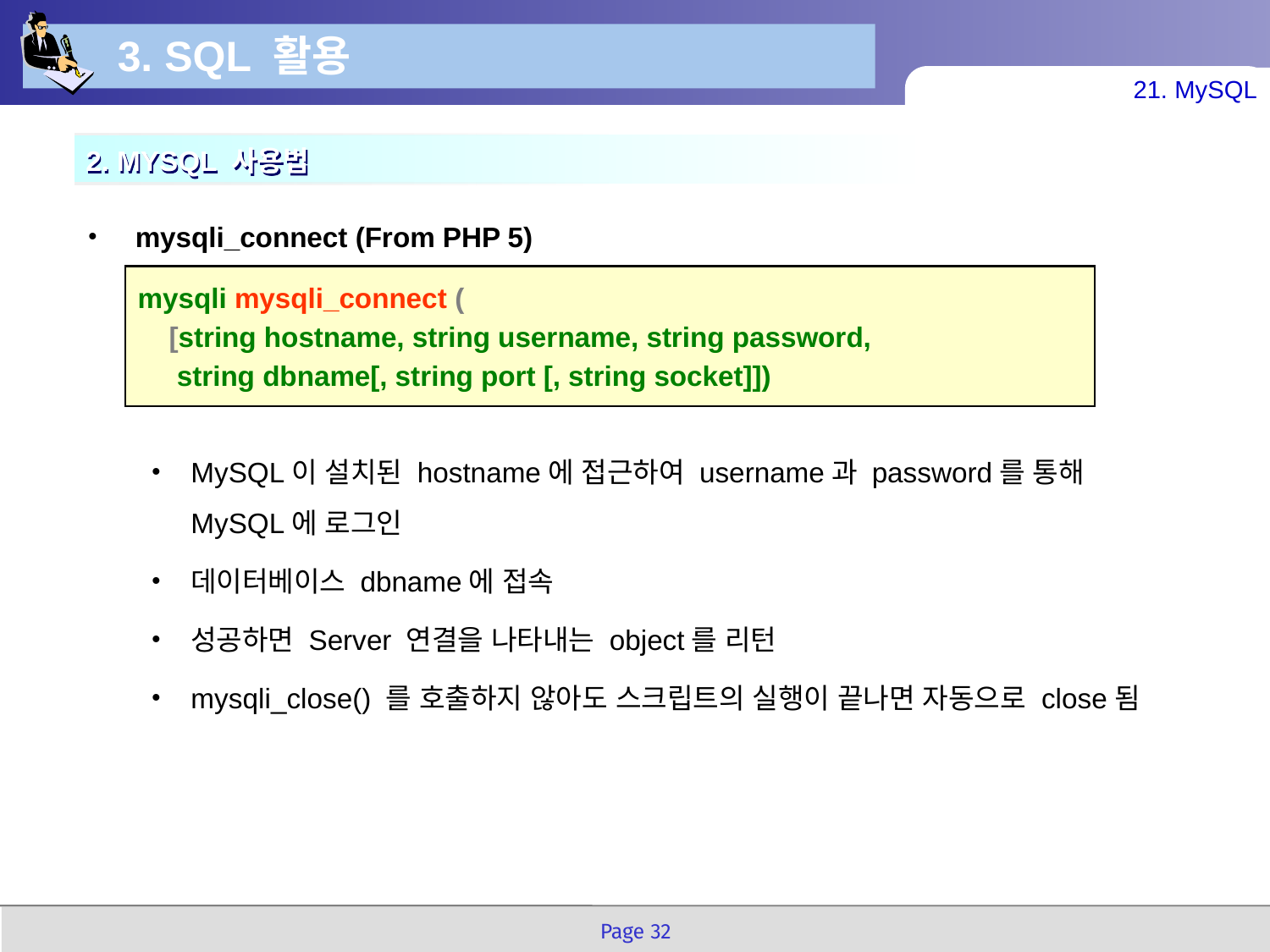

3. SQL 활용
21. MySQL

2. MYSQL 사용법
mysqli_connect (From PHP 5)

MySQL이 설치된 hostname에 접근하여 username과 password를 통해 MySQL에 로그인
데이터베이스 dbname에 접속
성공하면 Server 연결을 나타내는 object를 리턴
mysqli_close() 를 호출하지 않아도 스크립트의 실행이 끝나면 자동으로 close됨
mysqli mysqli_connect (
    [string hostname, string username, string password,
     string dbname[, string port [, string socket]])
Page 32